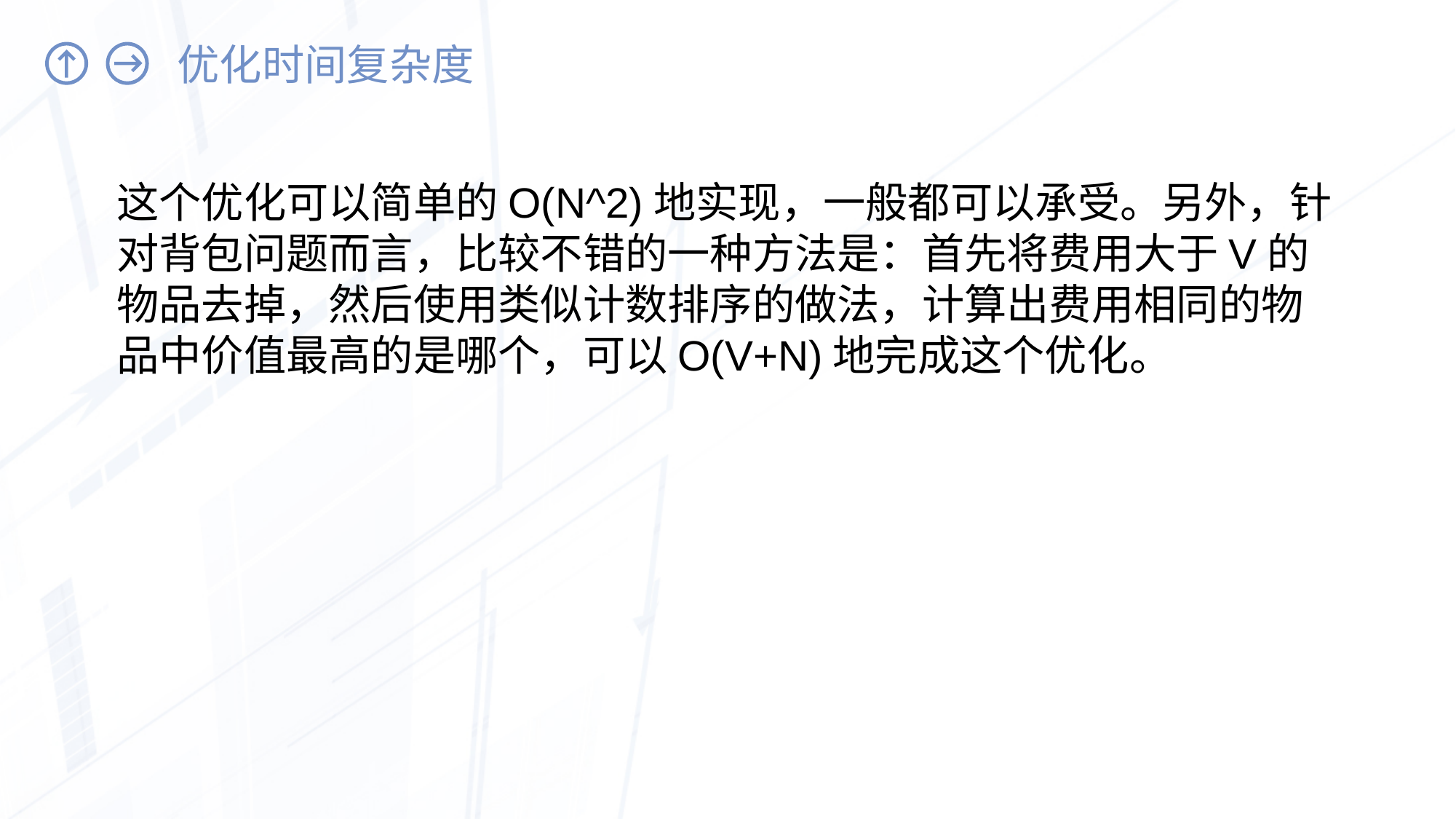

# 优化时间复杂度
这个优化可以简单的O(N^2)地实现，一般都可以承受。另外，针对背包问题而言，比较不错的一种方法是：首先将费用大于V的物品去掉，然后使用类似计数排序的做法，计算出费用相同的物品中价值最高的是哪个，可以O(V+N)地完成这个优化。